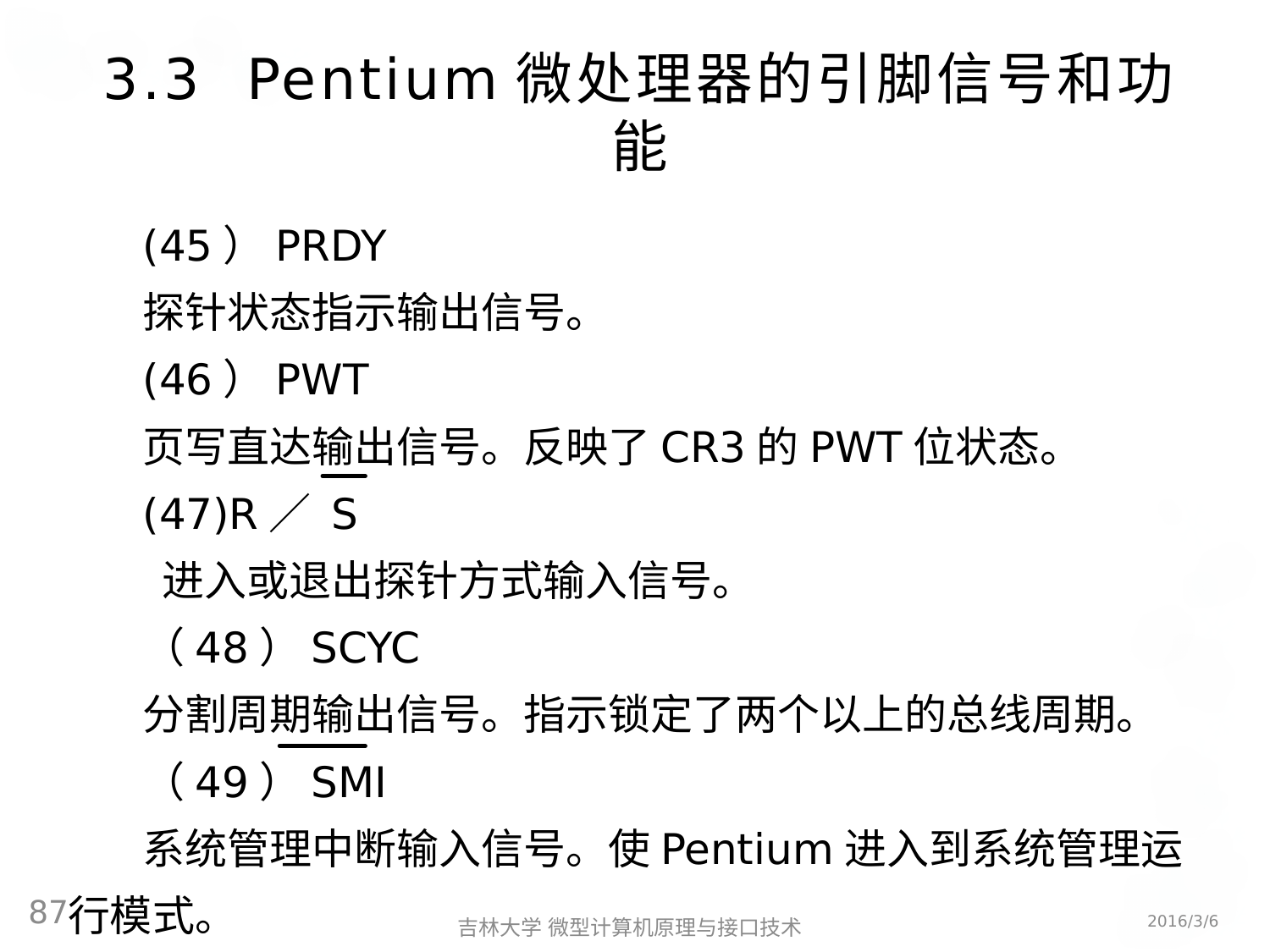

# 3.3  Pentium微处理器的引脚信号和功能
(45）PRDY
探针状态指示输出信号。
(46）PWT
页写直达输出信号。反映了CR3的PWT位状态。
(47)R／ S
 进入或退出探针方式输入信号。
（48）SCYC
分割周期输出信号。指示锁定了两个以上的总线周期。
（49）SMI
系统管理中断输入信号。使Pentium进入到系统管理运行模式。
87
2016/3/6
吉林大学 微型计算机原理与接口技术